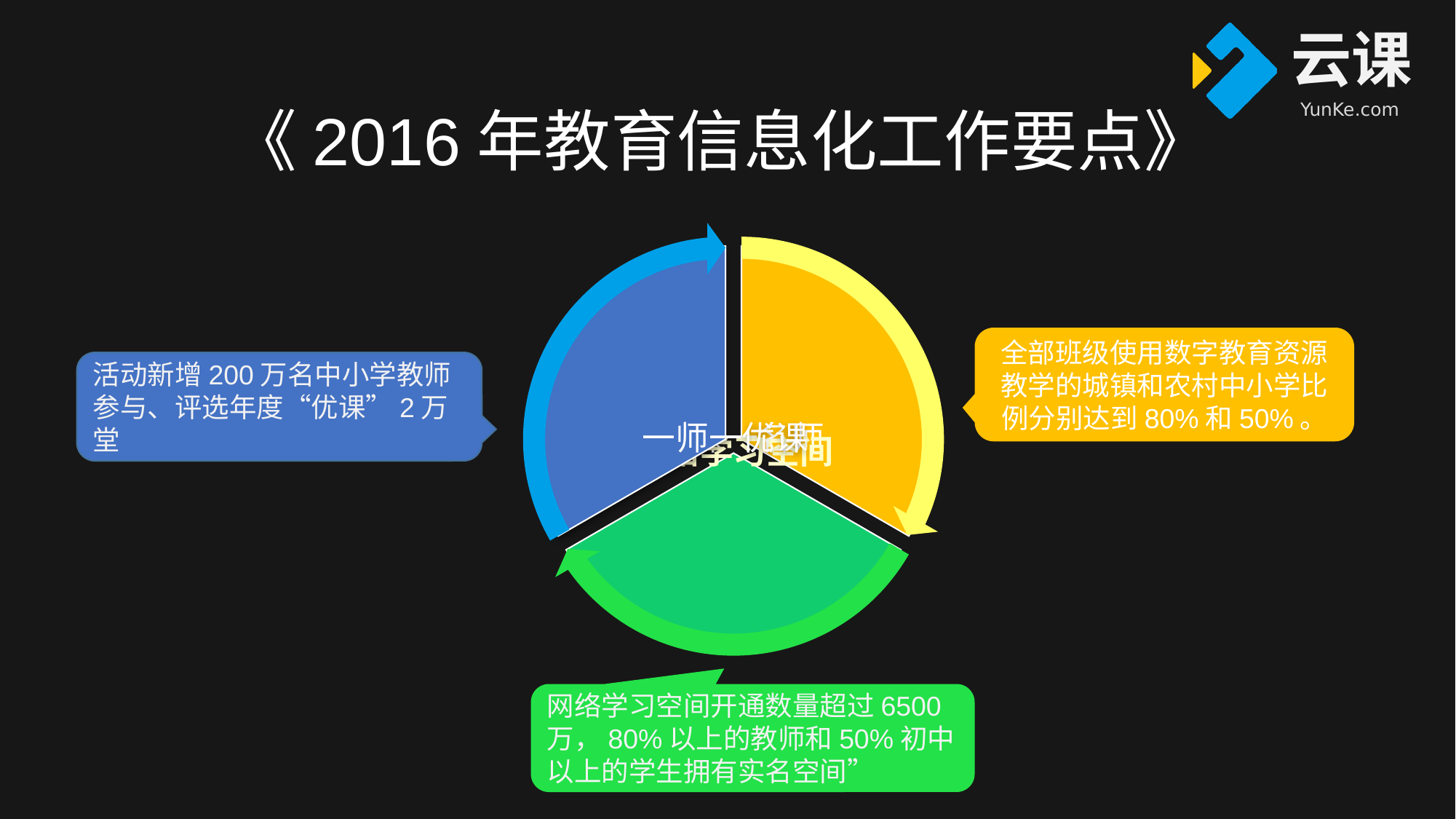

《2016年教育信息化工作要点》
一课一名师
网络学习空间
一师一优课
全部班级使用数字教育资源教学的城镇和农村中小学比例分别达到80%和50%。
活动新增200万名中小学教师参与、评选年度“优课”2万堂
网络学习空间开通数量超过6500万，80%以上的教师和50%初中以上的学生拥有实名空间”